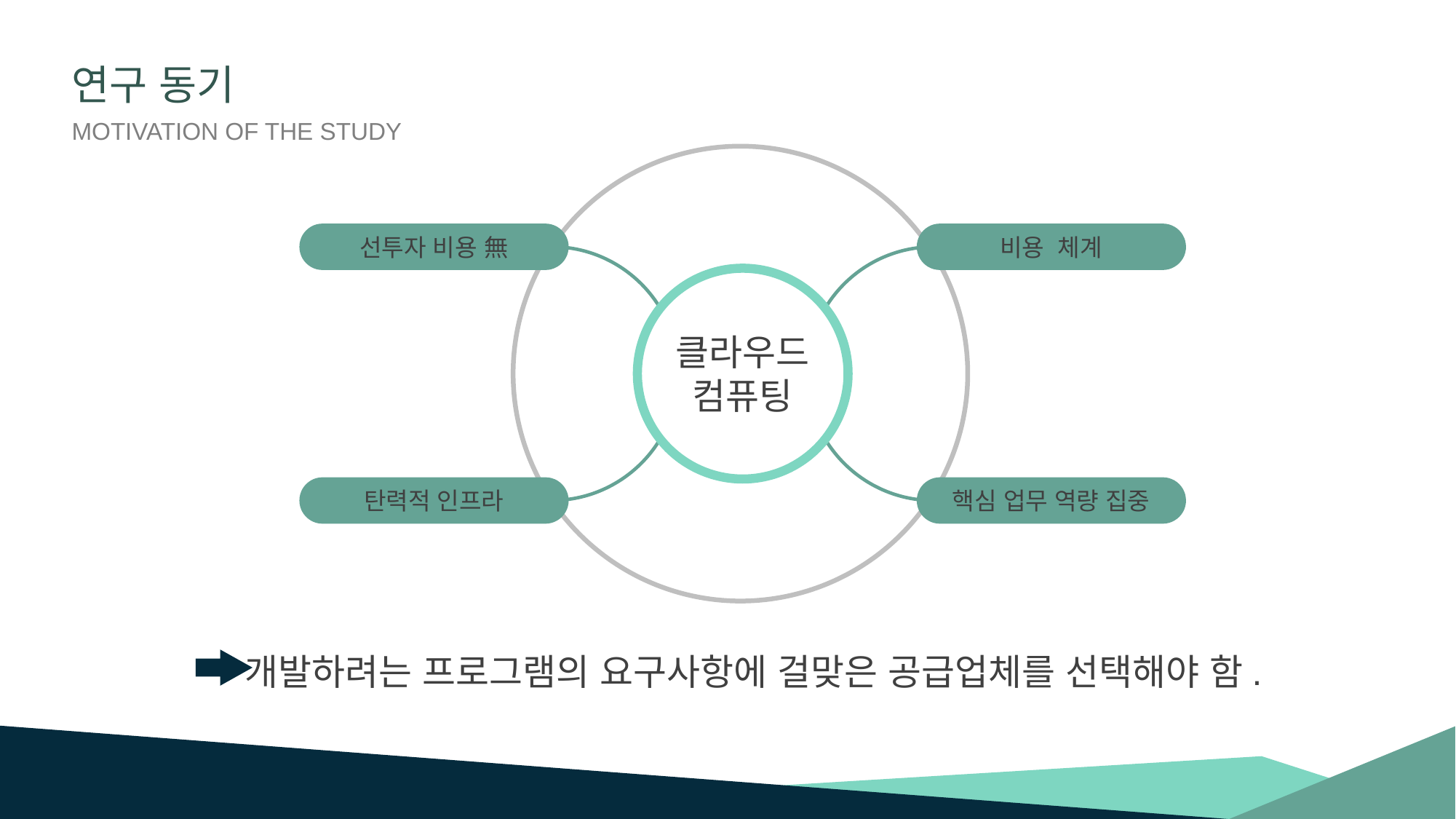

연구 동기
MOTIVATION OF THE STUDY

선투자 비용 無
비용  체계

클라우드
컴퓨팅
탄력적 인프라
핵심 업무 역량 집중
개발하려는 프로그램의 요구사항에 걸맞은 공급업체를 선택해야 함.